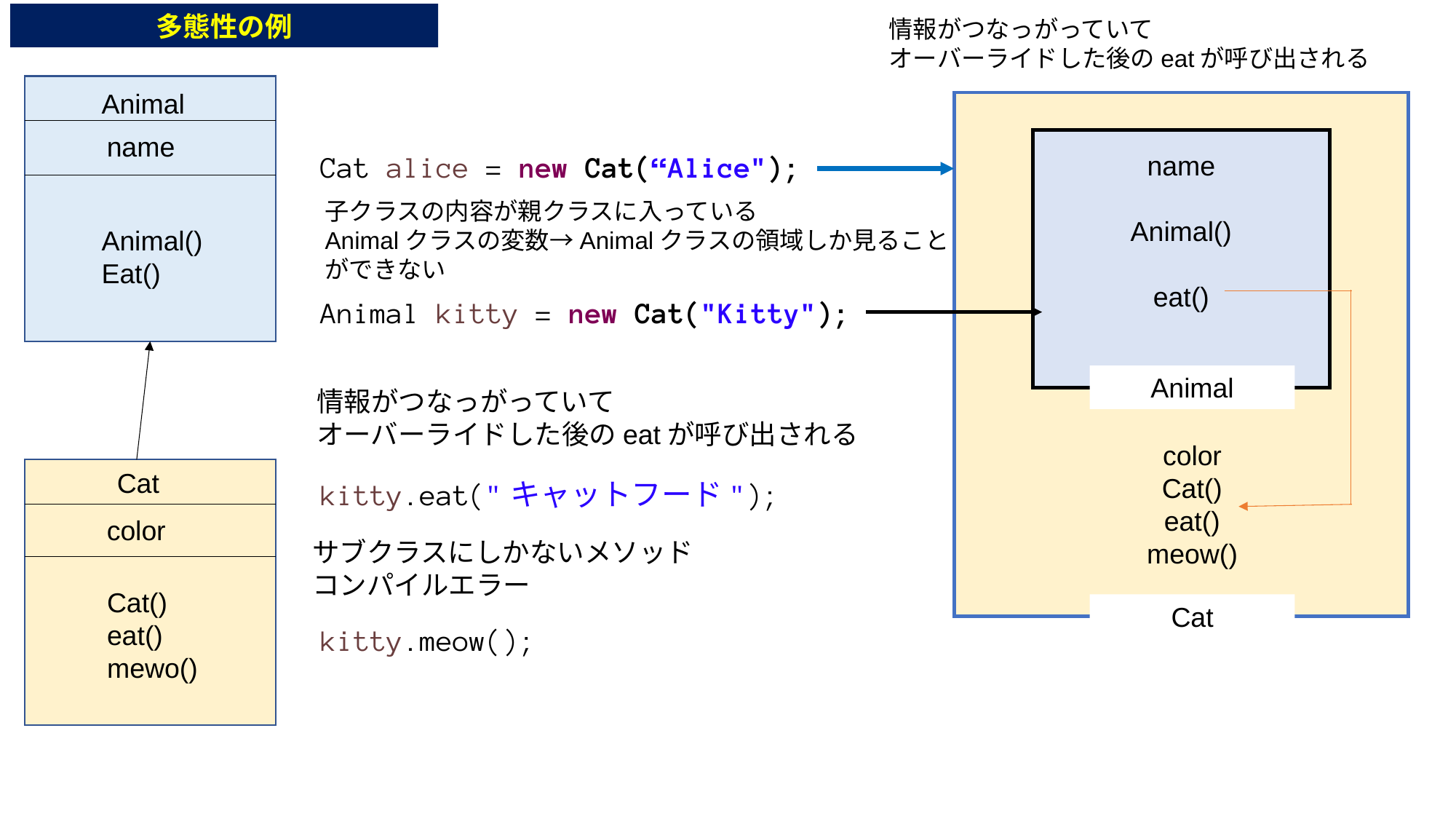

多態性の例
情報がつなっがっていて
オーバーライドした後のeatが呼び出される

Animal

Cat alice = new Cat(“Alice");

Animal kitty = new Cat("Kitty");

kitty.eat("キャットフード");

kitty.meow();

name

name

Animal()

eat()

子クラスの内容が親クラスに入っている
Animalクラスの変数→Animalクラスの領域しか見ることができない
Animal()
Eat()
Animal
情報がつなっがっていて
オーバーライドした後のeatが呼び出される
color
Cat()
eat()
meow()

Cat
color
サブクラスにしかないメソッド
コンパイルエラー
Cat()
eat()
mewo()
Cat